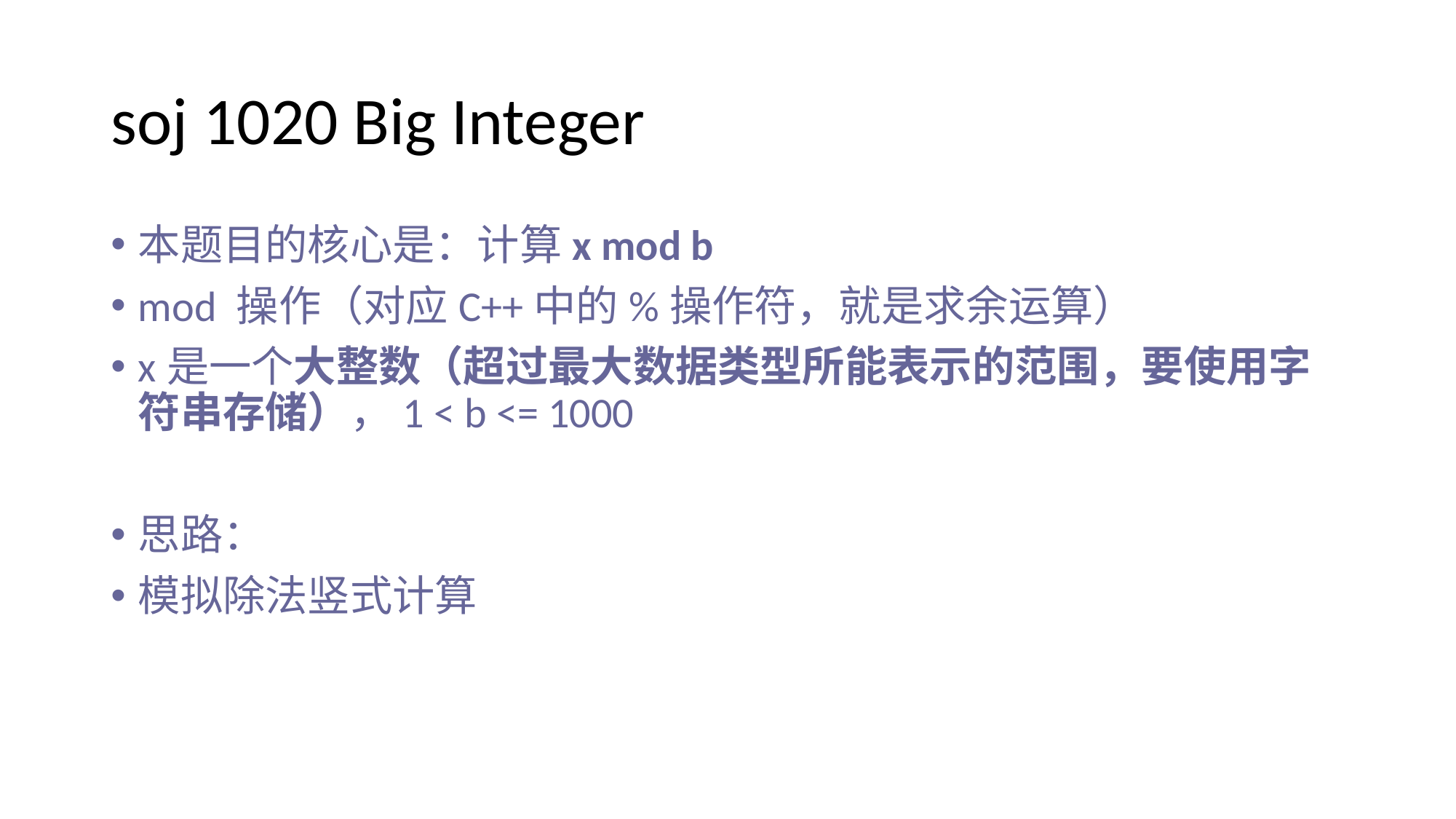

# soj 1020 Big Integer
本题目的核心是：计算x mod b
mod 操作（对应C++中的%操作符，就是求余运算）
x是一个大整数（超过最大数据类型所能表示的范围，要使用字符串存储），1 < b <= 1000

思路：
模拟除法竖式计算